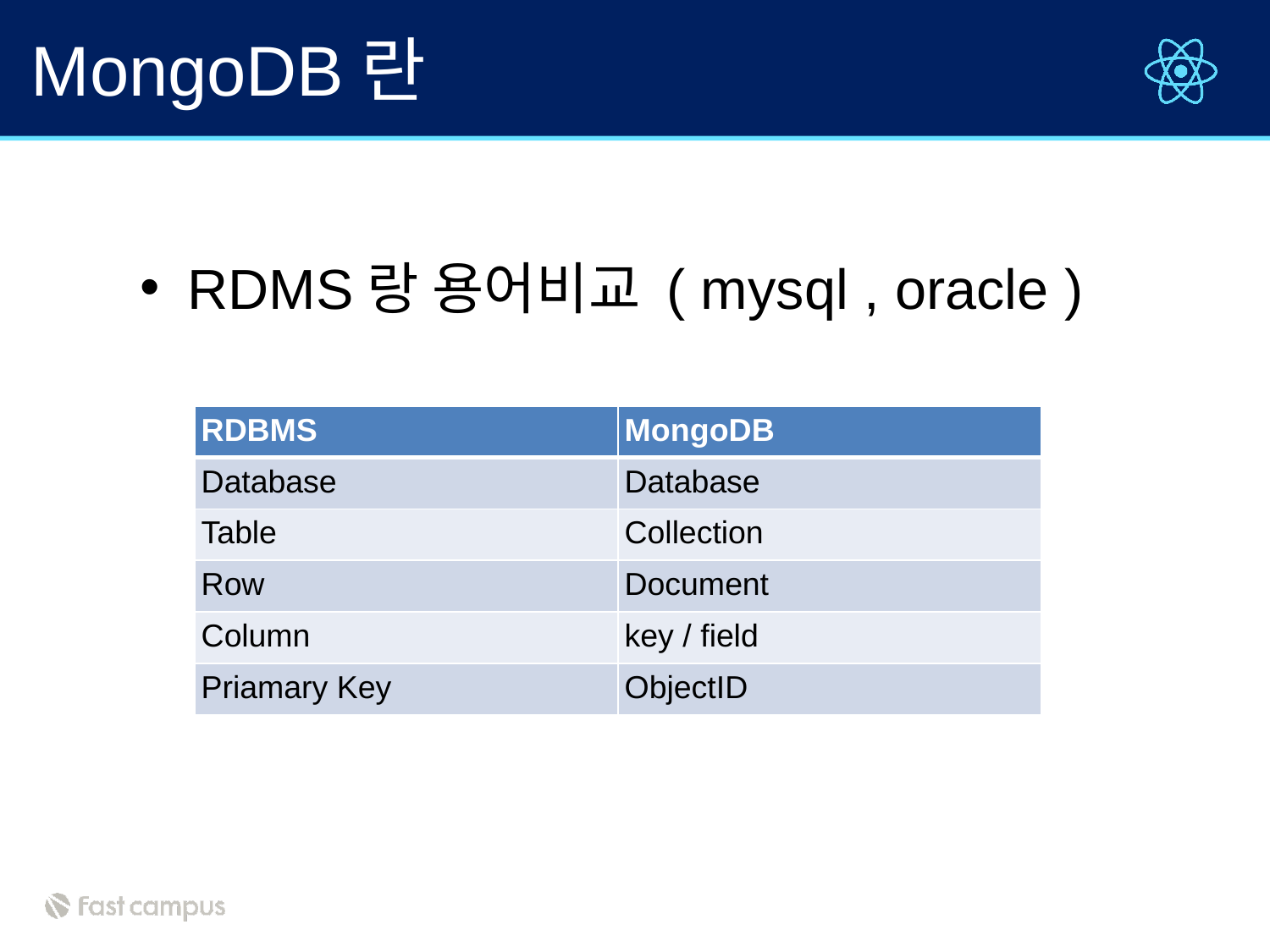

# MongoDB란
RDMS랑 용어비교 ( mysql , oracle )
| RDBMS | MongoDB |
| --- | --- |
| Database | Database |
| Table | Collection |
| Row | Document |
| Column | key / field |
| Priamary Key | ObjectID |